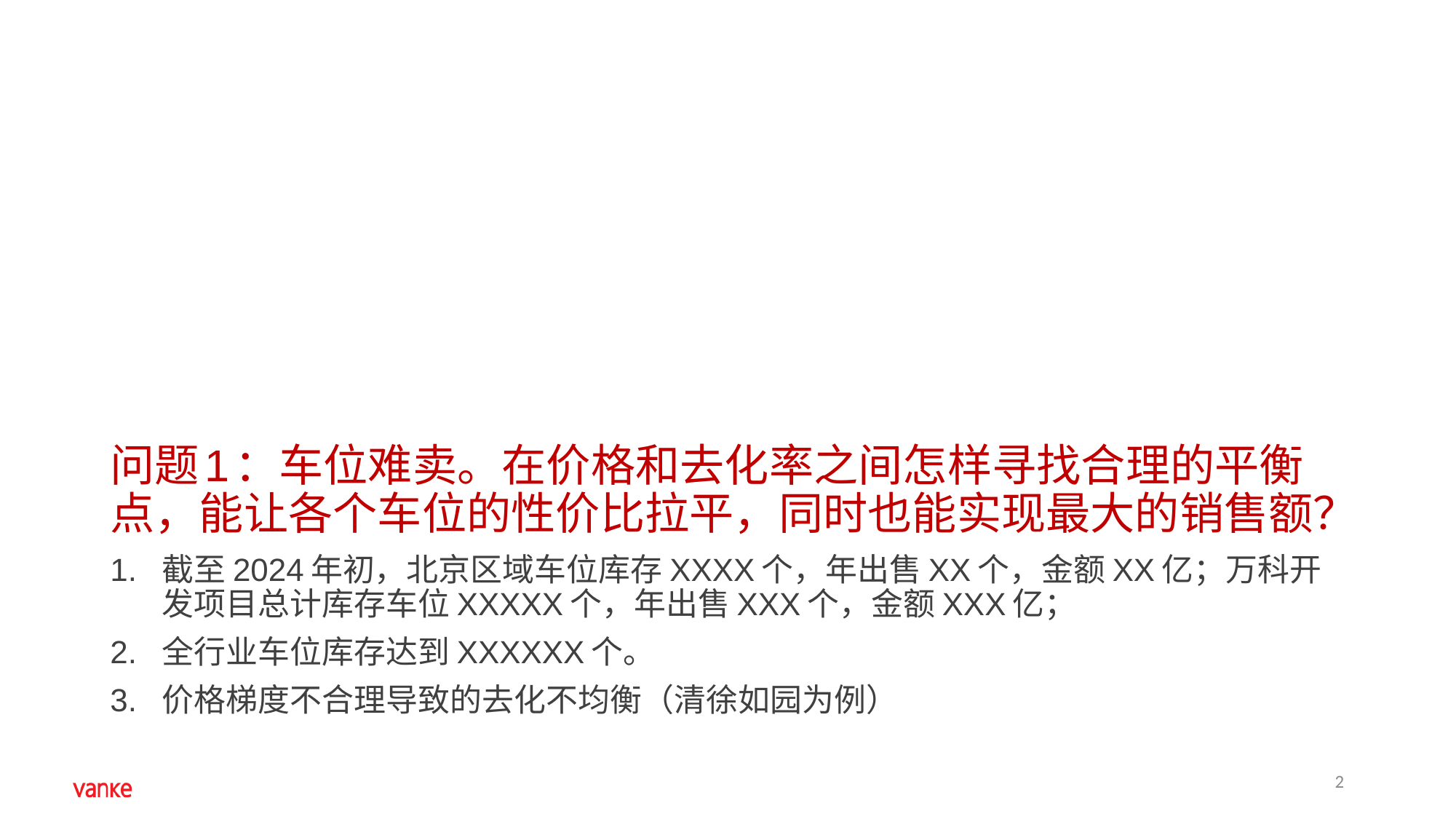

# 问题1：车位难卖。在价格和去化率之间怎样寻找合理的平衡点，能让各个车位的性价比拉平，同时也能实现最大的销售额？
截至2024年初，北京区域车位库存XXXX个，年出售XX个，金额XX亿；万科开发项目总计库存车位XXXXX个，年出售XXX个，金额XXX亿；
全行业车位库存达到XXXXXX个。
价格梯度不合理导致的去化不均衡（清徐如园为例）